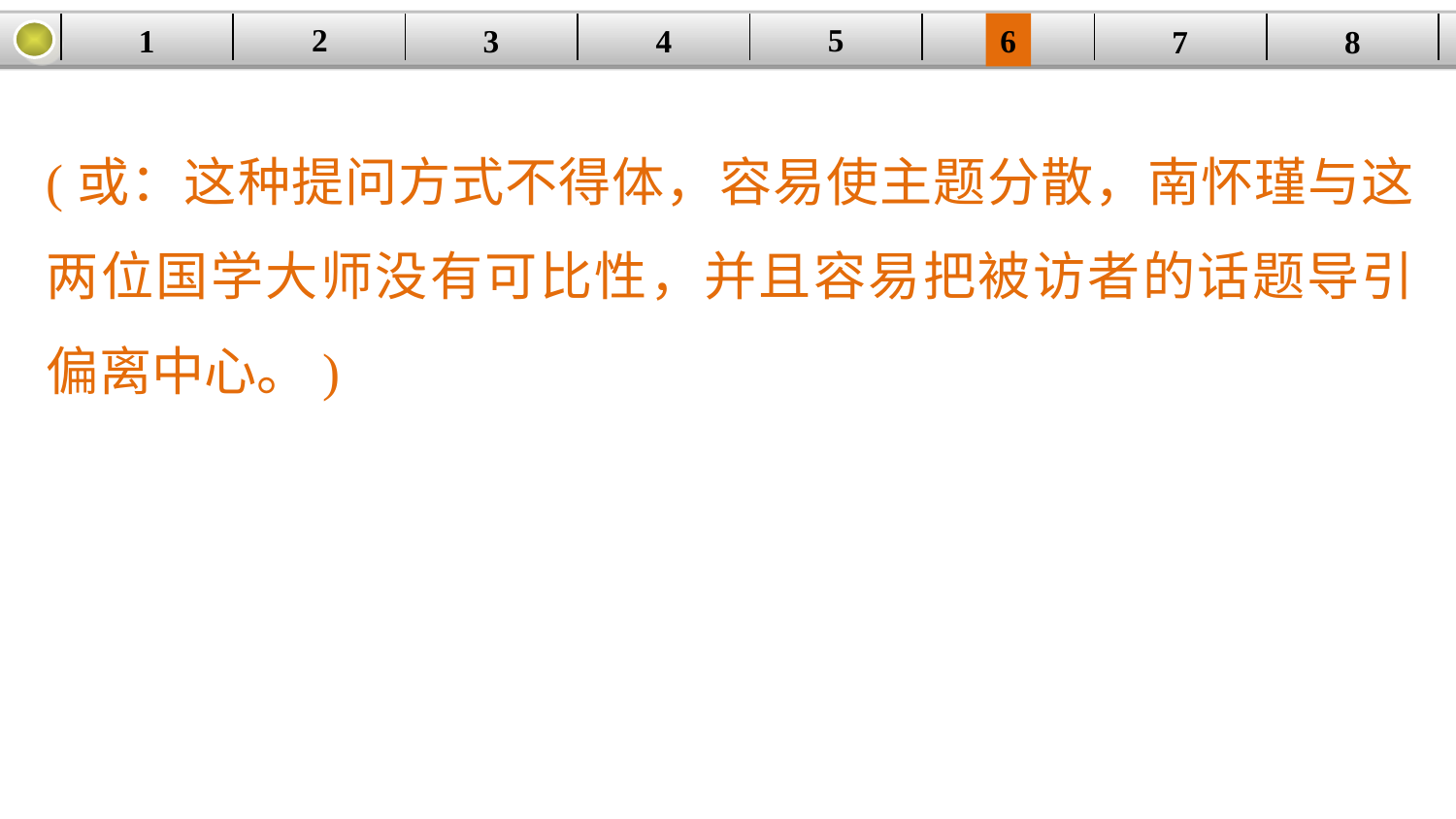

5
2
1
4
6
|  |  |  |  |  |  |  |  |
| --- | --- | --- | --- | --- | --- | --- | --- |
3
8
7

(或：这种提问方式不得体，容易使主题分散，南怀瑾与这两位国学大师没有可比性，并且容易把被访者的话题导引偏离中心。)